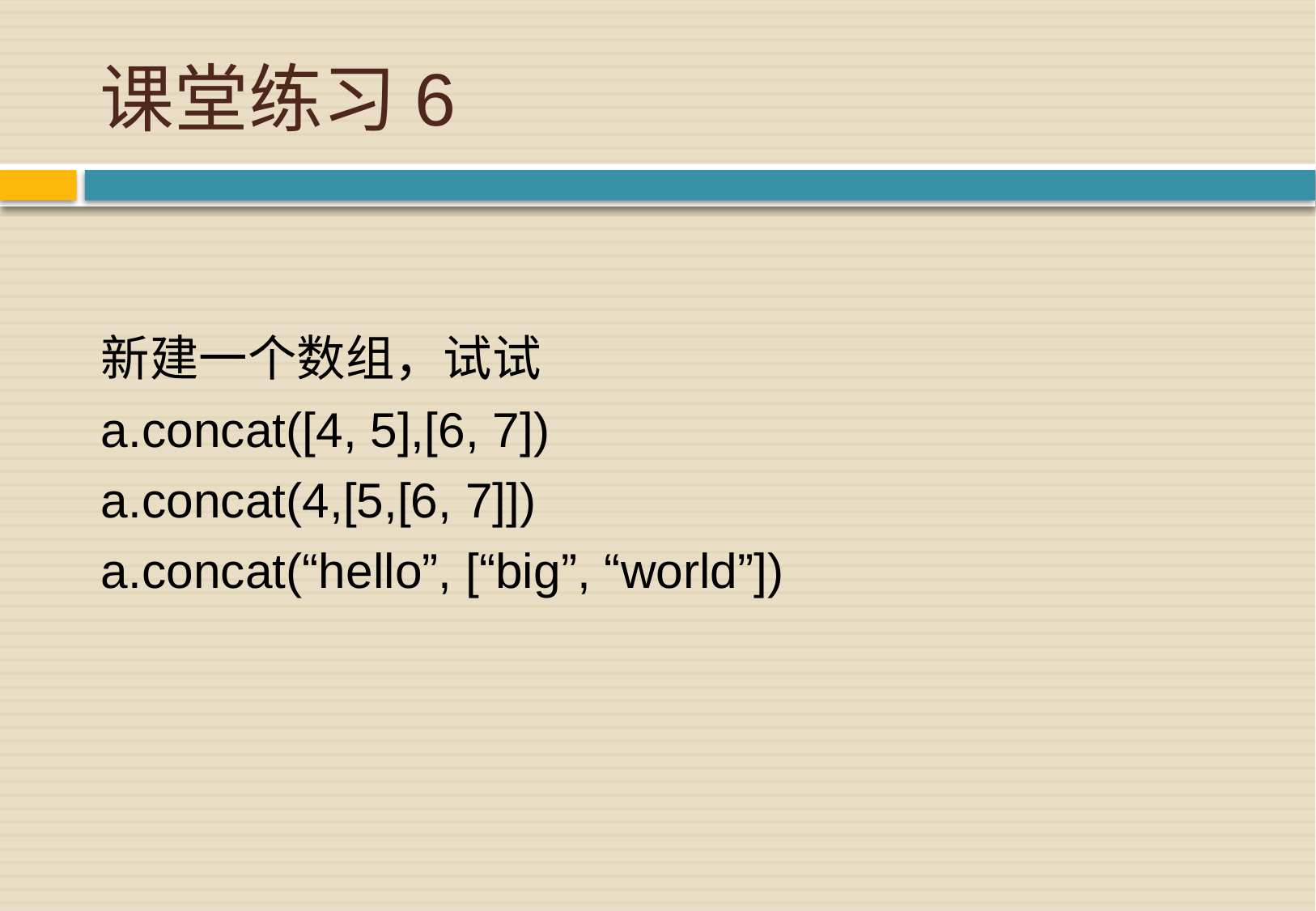

# 课堂练习6
新建一个数组，试试
a.concat([4, 5],[6, 7])
a.concat(4,[5,[6, 7]])
a.concat(“hello”, [“big”, “world”])